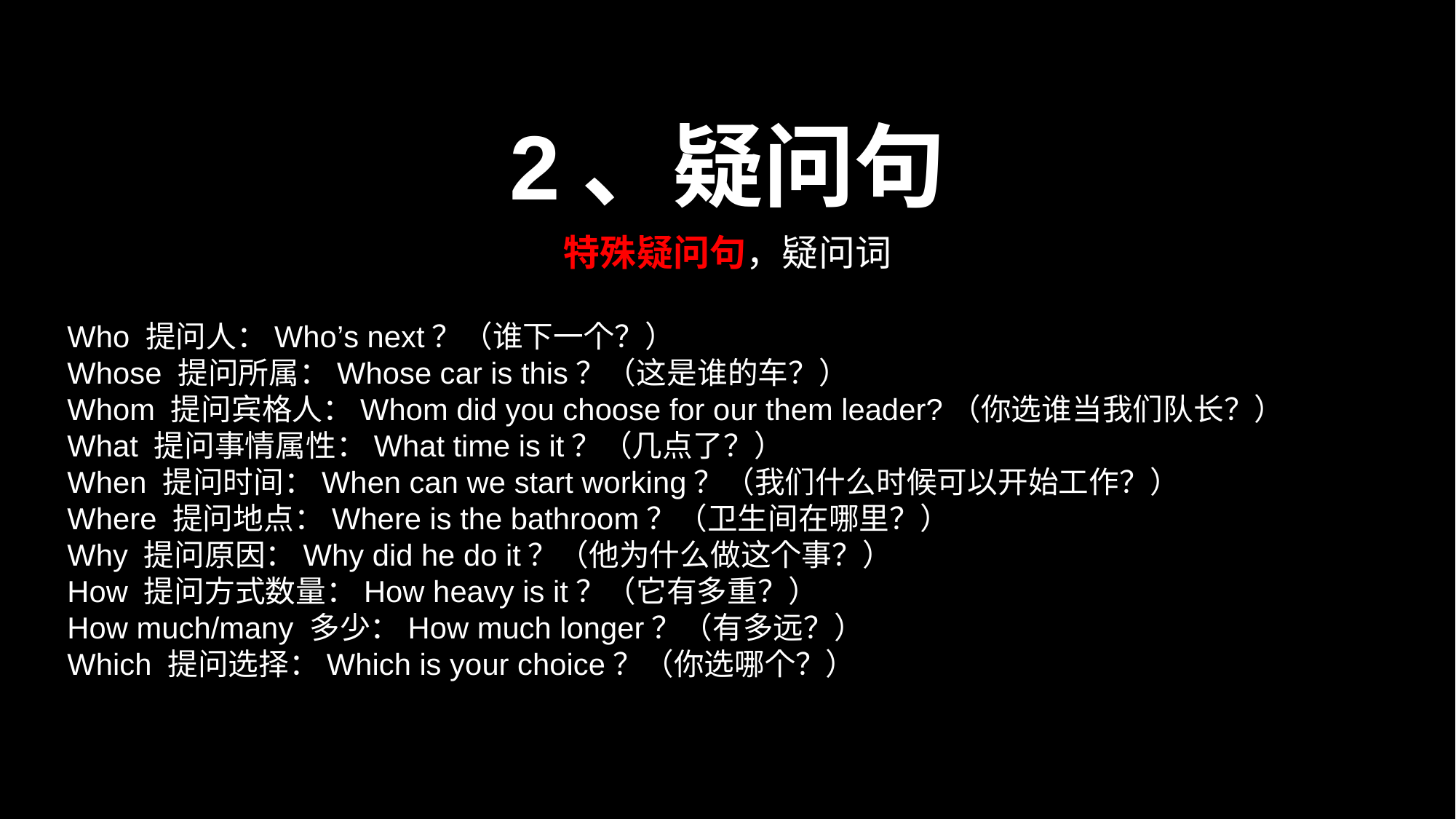

2、疑问句
特殊疑问句，疑问词

Who 提问人：Who’s next？（谁下一个？）
Whose 提问所属：Whose car is this？（这是谁的车？）
Whom 提问宾格人：Whom did you choose for our them leader?（你选谁当我们队长？）
What 提问事情属性：What time is it？（几点了？）
When 提问时间：When can we start working？（我们什么时候可以开始工作？）
Where 提问地点：Where is the bathroom？（卫生间在哪里？）
Why 提问原因：Why did he do it？（他为什么做这个事？）
How 提问方式数量：How heavy is it？（它有多重？）
How much/many 多少：How much longer？（有多远？）
Which 提问选择：Which is your choice？（你选哪个？）